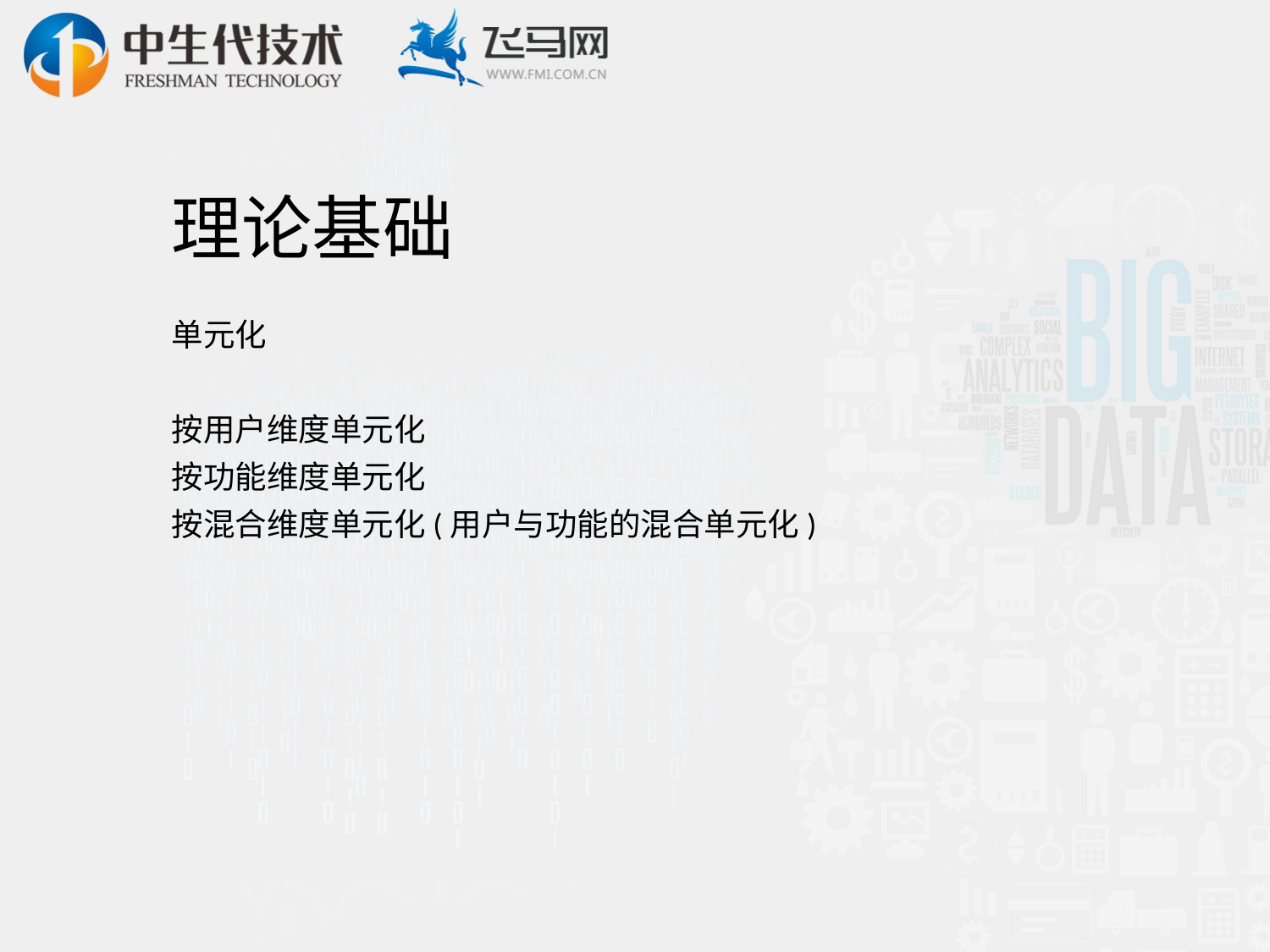

# 理论基础
单元化

按用户维度单元化
按功能维度单元化
按混合维度单元化(用户与功能的混合单元化)